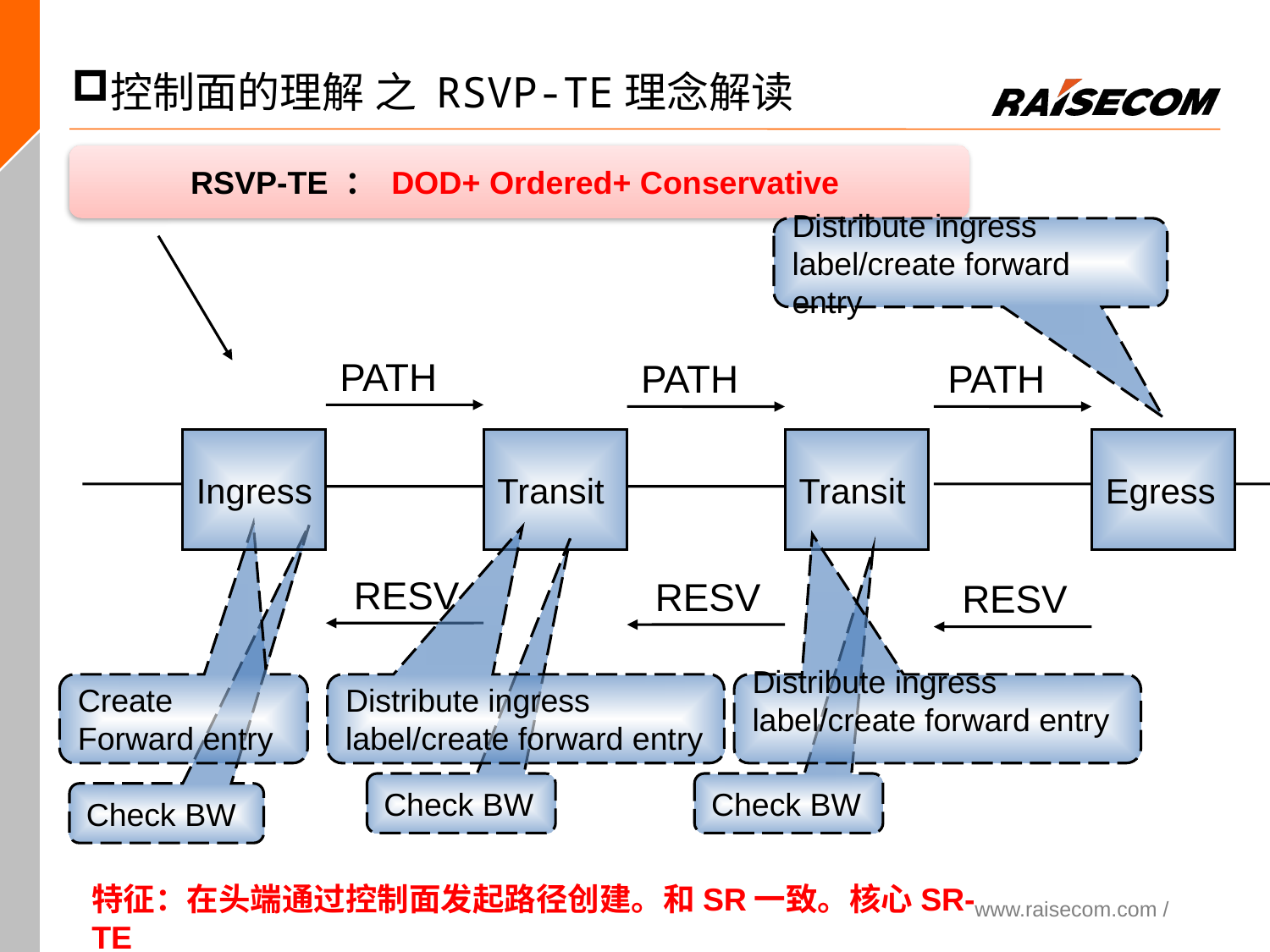

控制面的理解 之 RSVP-TE理念解读
RSVP-TE ： DOD+ Ordered+ Conservative
Distribute ingress label/create forward entry

PATH
PATH
PATH

Ingress
Transit
Transit
Egress

RESV
RESV
RESV

Create Forward entry
Distribute ingress label/create forward entry
Distribute ingress label/create forward entry

Check BW
Check BW
Check BW
特征：在头端通过控制面发起路径创建。和SR一致。核心SR-TE